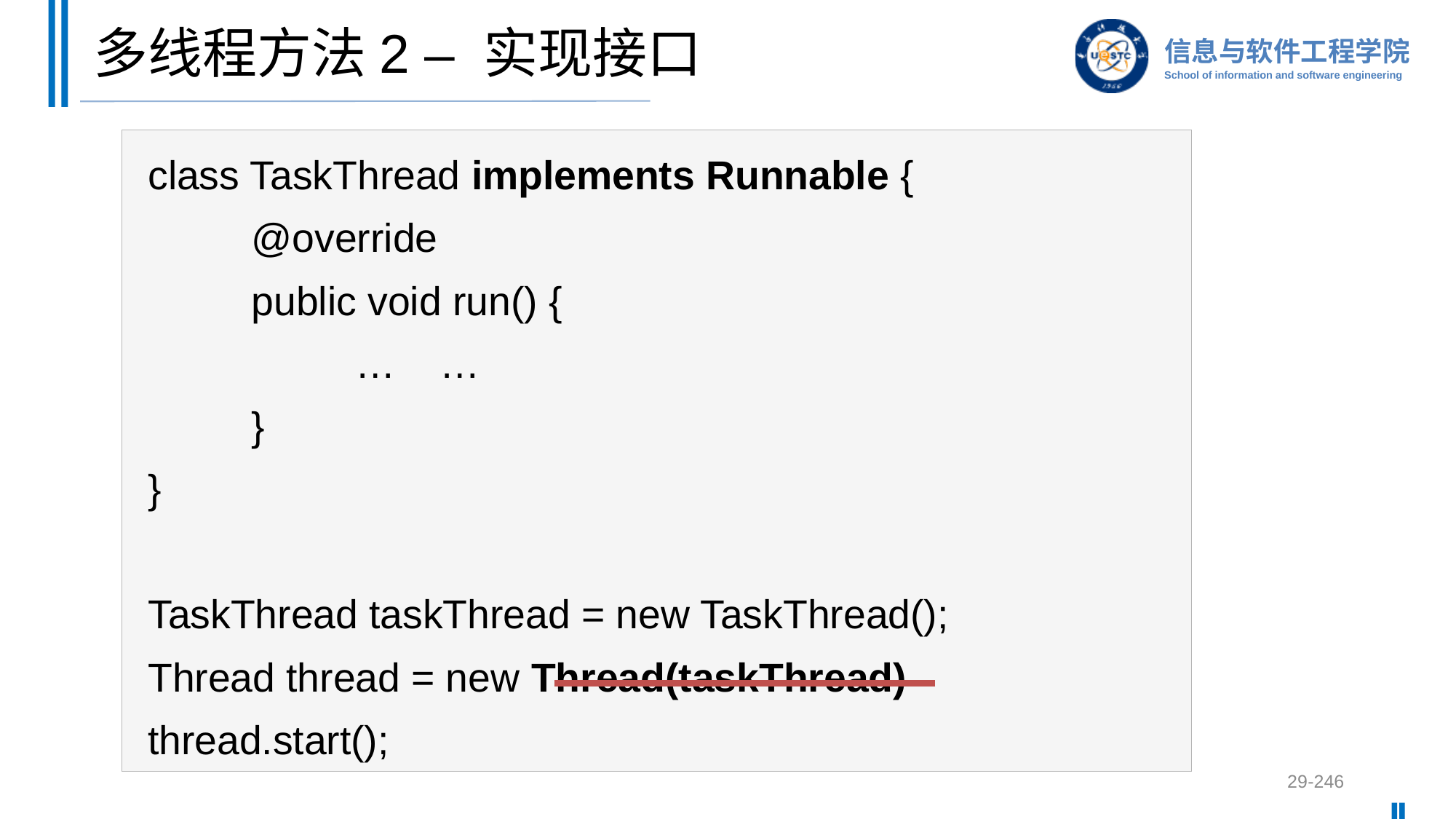

# 多线程方法2 – 实现接口
class TaskThread implements Runnable {
	@override
	public void run() {
		…    …
	}
}

TaskThread taskThread = new TaskThread();
Thread thread = new Thread(taskThread)
thread.start();
29-246